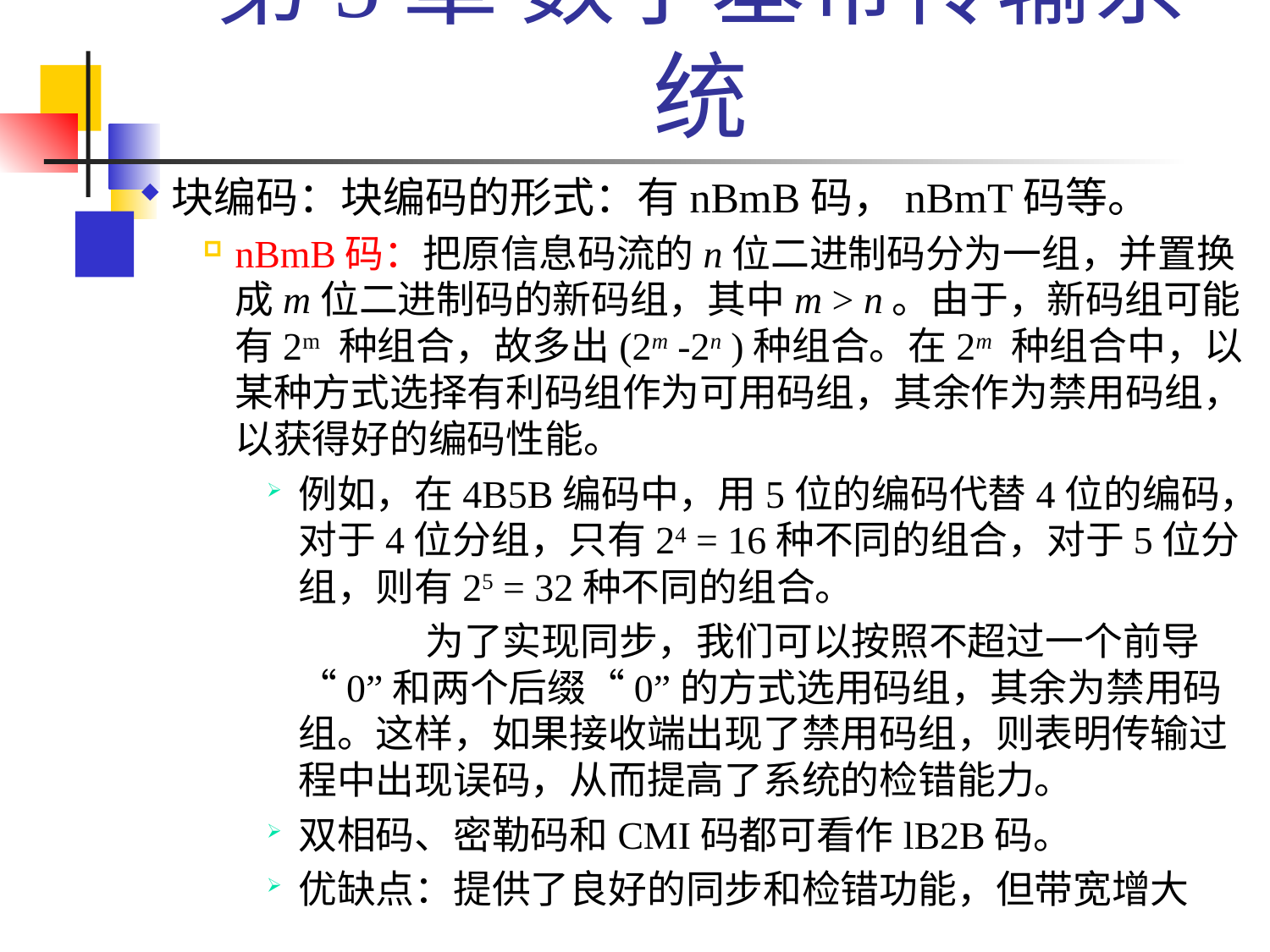

# 第5章 数字基带传输系统
块编码：块编码的形式：有nBmB码，nBmT码等。
nBmB码：把原信息码流的n位二进制码分为一组，并置换成m位二进制码的新码组，其中m > n。由于，新码组可能有2m 种组合，故多出(2m -2n )种组合。在2m 种组合中，以某种方式选择有利码组作为可用码组，其余作为禁用码组，以获得好的编码性能。
例如，在4B5B编码中，用5位的编码代替4位的编码，对于4位分组，只有24 = 16种不同的组合，对于5位分组，则有25 = 32种不同的组合。
		为了实现同步，我们可以按照不超过一个前导“0”和两个后缀“0”的方式选用码组，其余为禁用码组。这样，如果接收端出现了禁用码组，则表明传输过程中出现误码，从而提高了系统的检错能力。
双相码、密勒码和CMI码都可看作lB2B码。
优缺点：提供了良好的同步和检错功能，但带宽增大
33